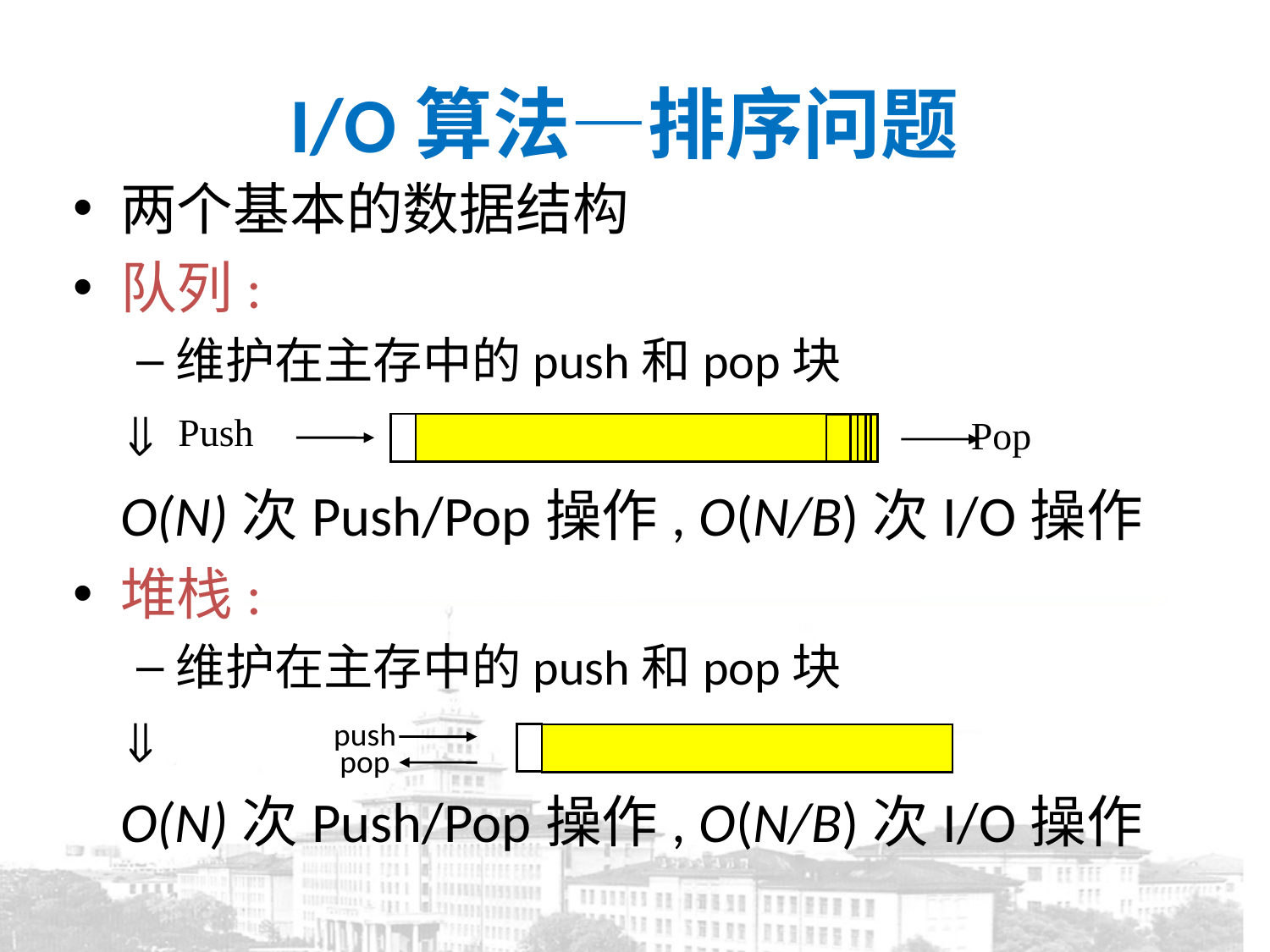

I/O算法—排序问题
两个基本的数据结构
队列:
维护在主存中的push和pop块
    ⇓
	O(N)次Push/Pop操作, O(N/B)次I/O操作
堆栈:
维护在主存中的push和pop块
    ⇓
	O(N)次Push/Pop操作, O(N/B)次I/O操作

Push
Pop

push

pop